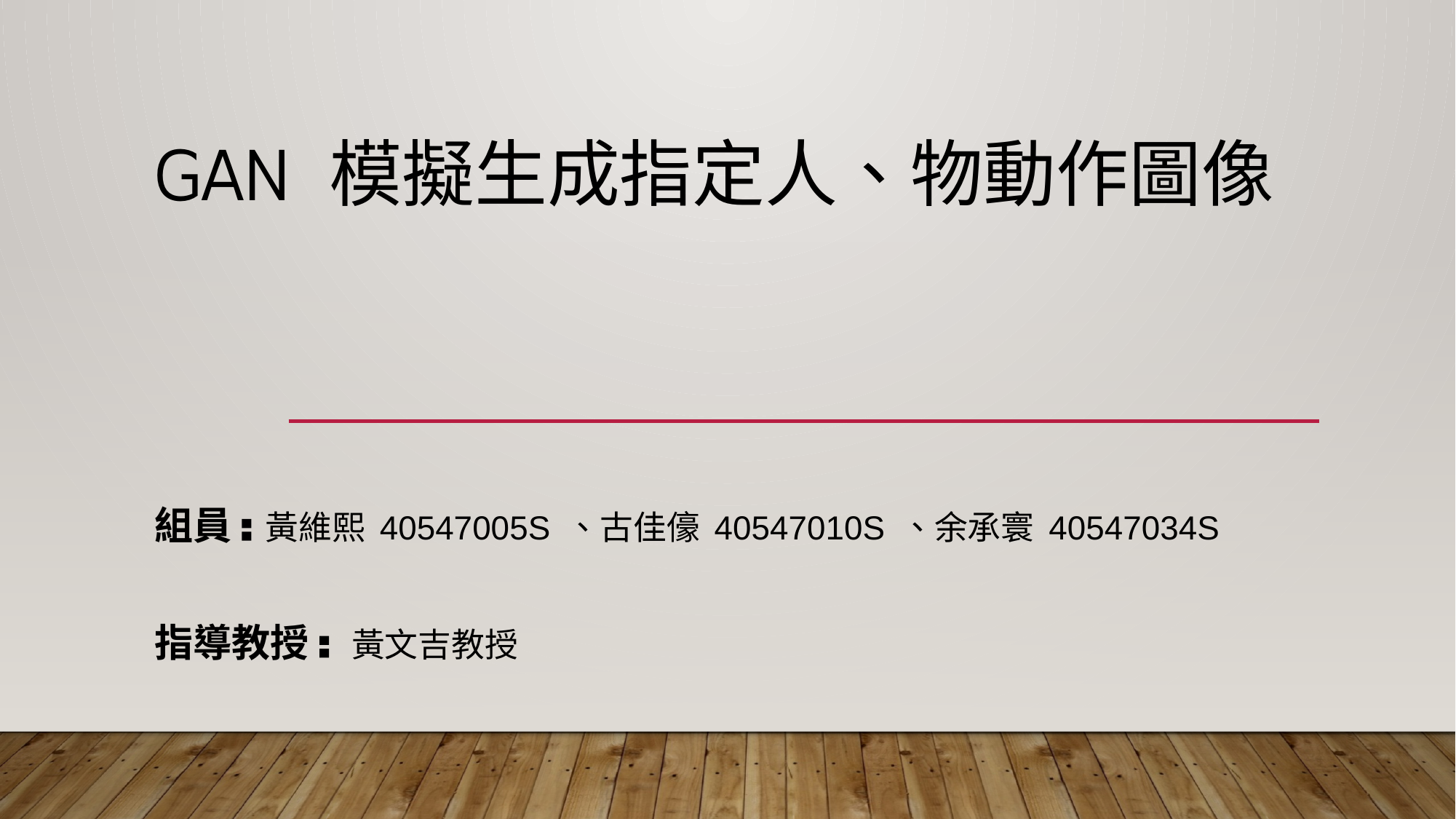

# GAN 模擬生成指定人、物動作圖像
組員: 黃維熙 40547005S 、古佳儫 40547010S 、余承寰 40547034S

指導教授: 黃文吉教授